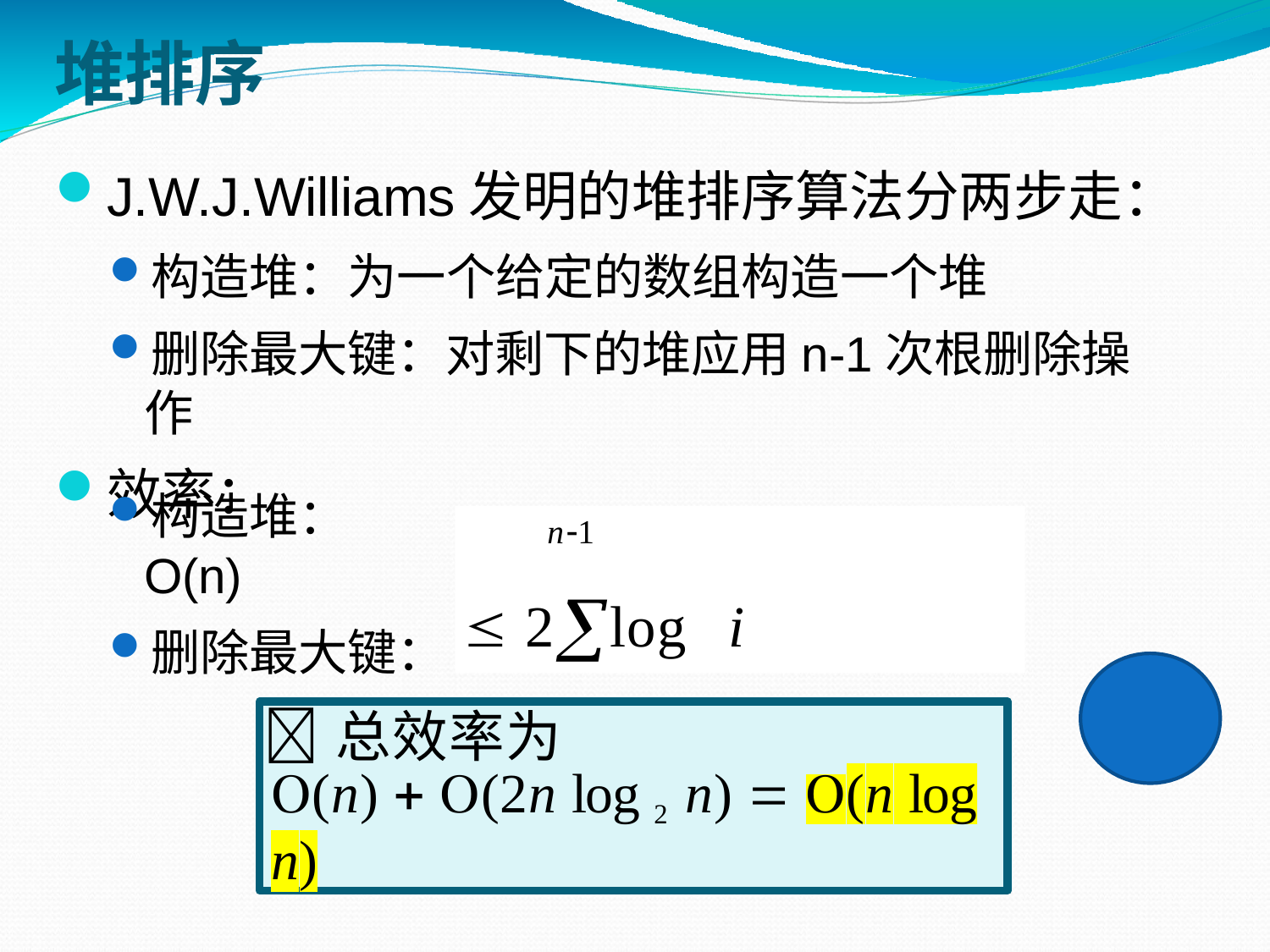

# 堆排序
J.W.J.Williams发明的堆排序算法分两步走：
构造堆：为一个给定的数组构造一个堆
删除最大键：对剩下的堆应用n-1次根删除操作
效率：
构造堆：O(n)
删除最大键：

n−1
≤ 2∑log	i =

∴总效率为
Ο(n) + Ο(2n log 2 n) = Ο(n log n)